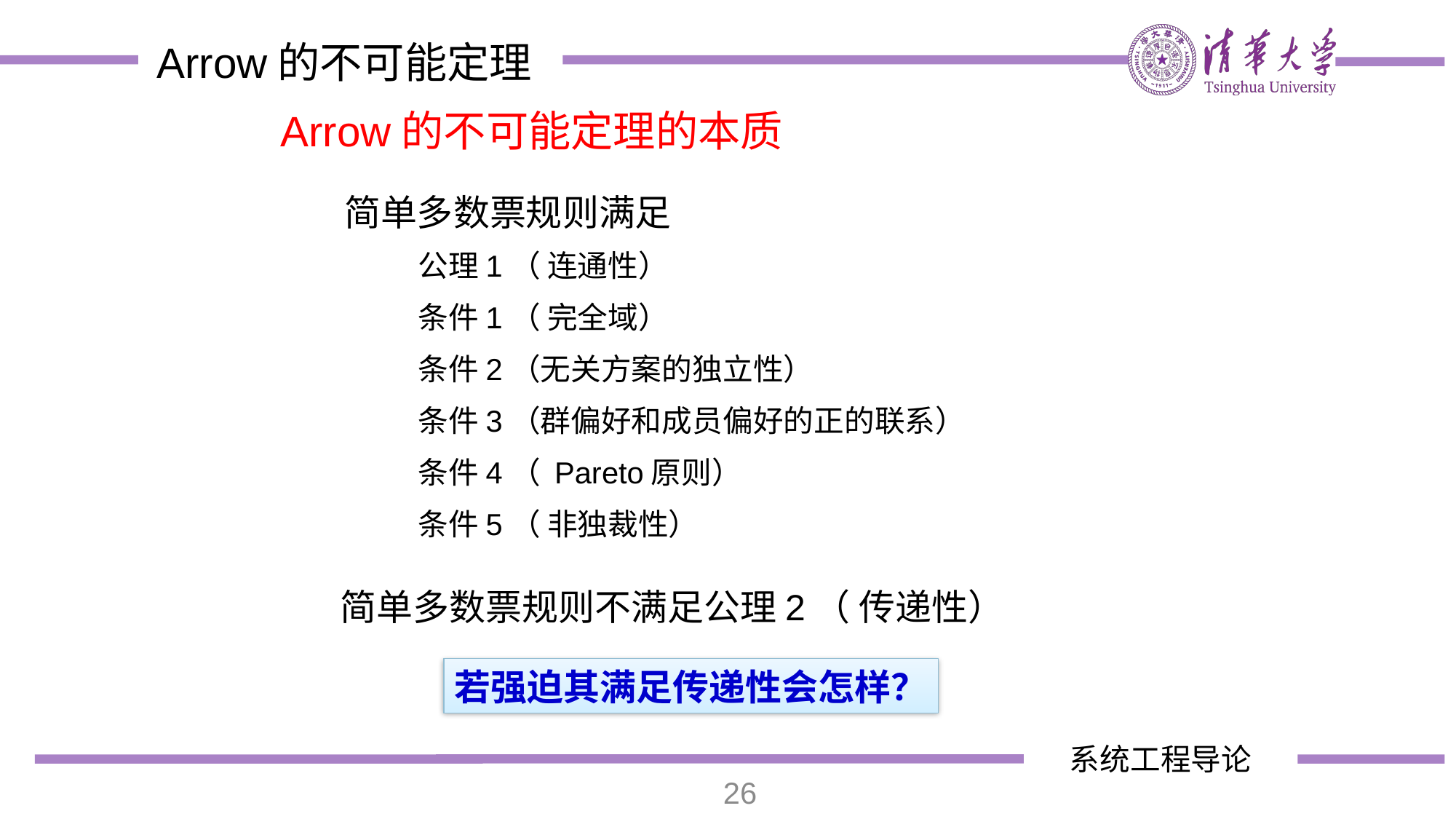

Arrow的不可能定理的本质
简单多数票规则满足
公理1（ 连通性）
条件1（ 完全域）
条件2（无关方案的独立性）
条件3（群偏好和成员偏好的正的联系）
条件4（ Pareto原则）
条件5（ 非独裁性）
简单多数票规则不满足公理2（ 传递性）
若强迫其满足传递性会怎样？